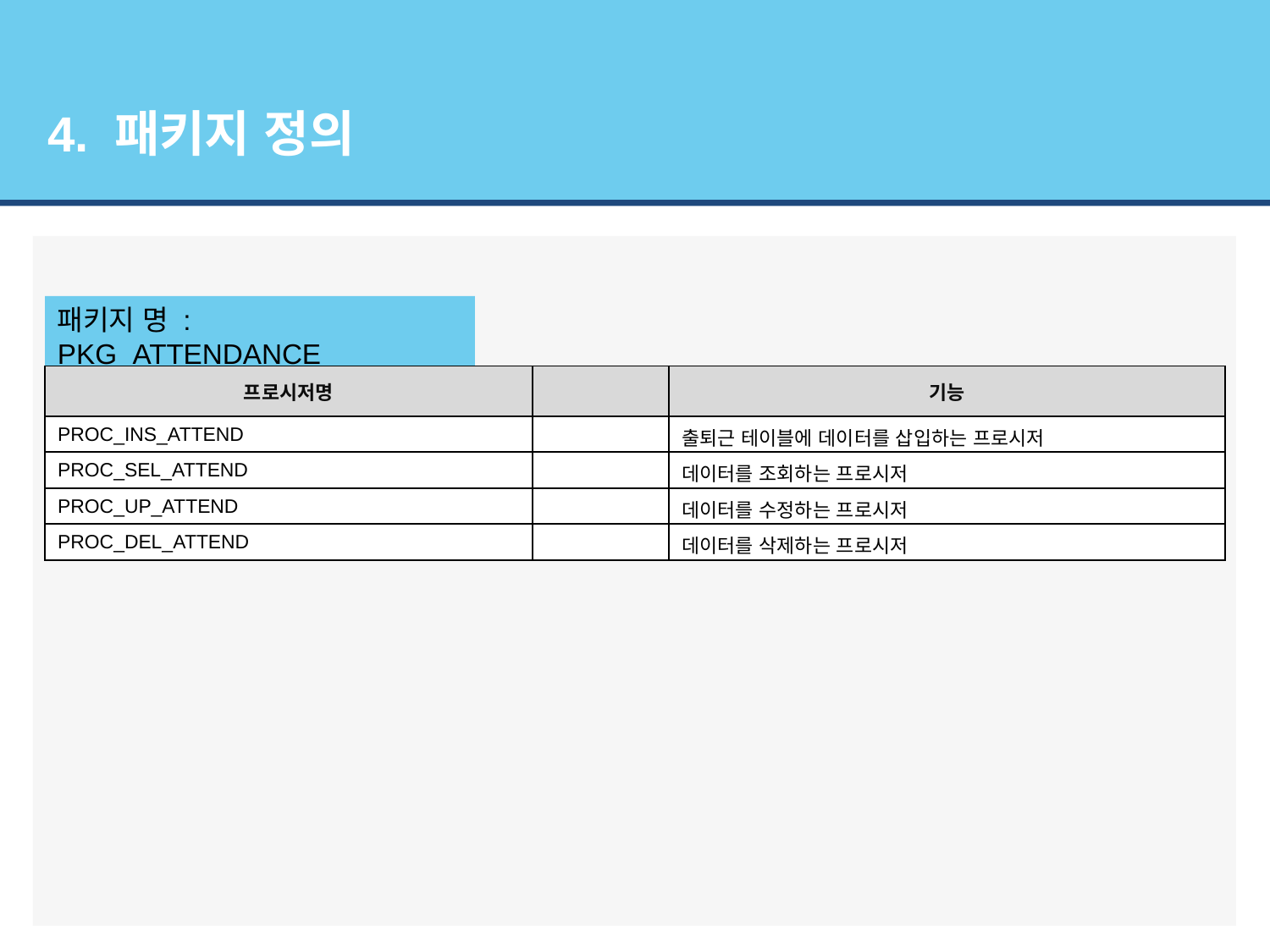

4. 패키지 정의
2. 공정 업무 정의

패키지 명 : PKG_ATTENDANCE
| 프로시저명 |  | 기능 |
| --- | --- | --- |
| PROC\_INS\_ATTEND |  | 출퇴근 테이블에 데이터를 삽입하는 프로시저 |
| PROC\_SEL\_ATTEND |  | 데이터를 조회하는 프로시저 |
| PROC\_UP\_ATTEND |  | 데이터를 수정하는 프로시저 |
| PROC\_DEL\_ATTEND |  | 데이터를 삭제하는 프로시저 |